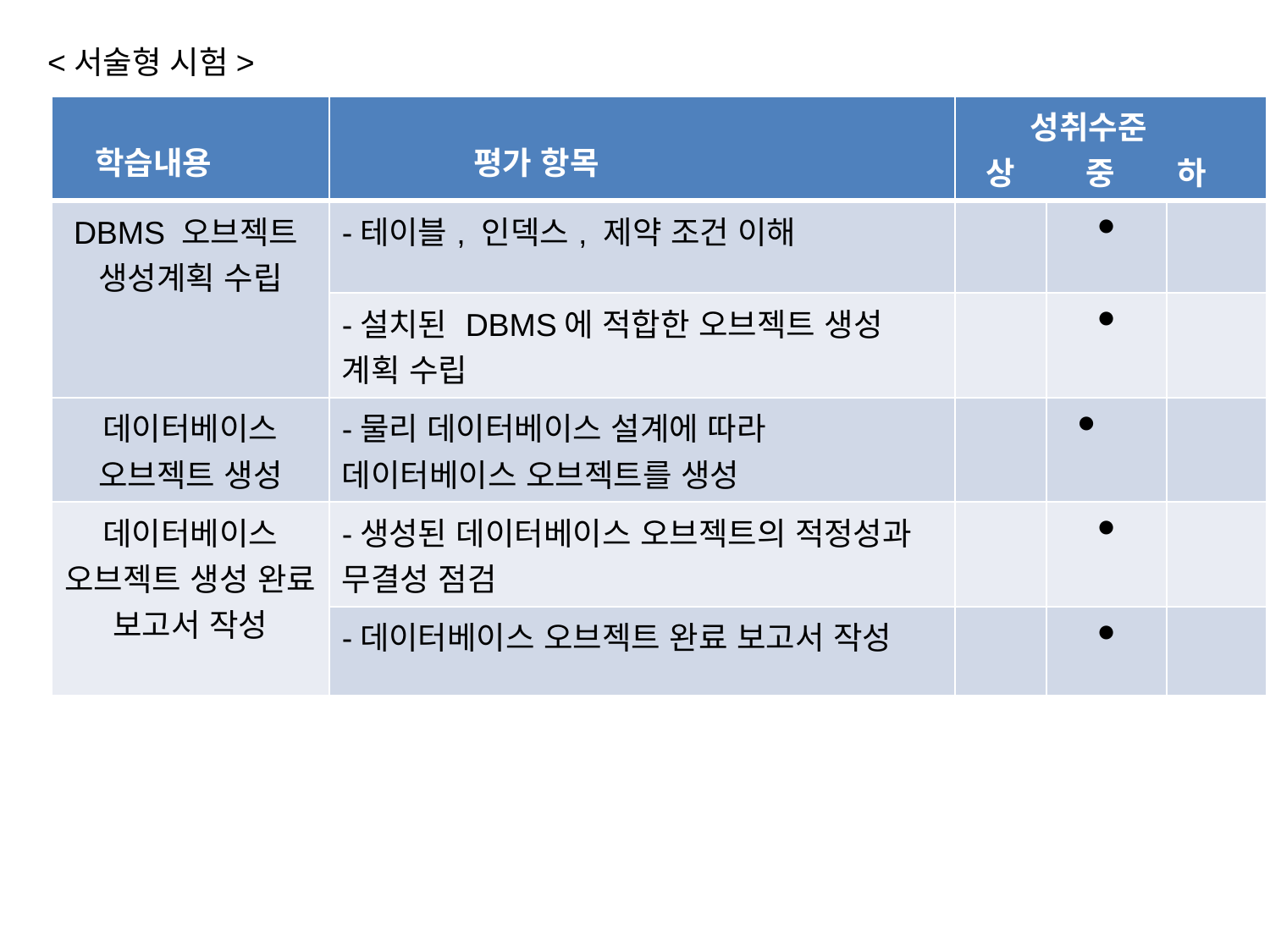

<서술형 시험>
| 학습내용 | 평가 항목 | 성취수준 상 중 하 |  |  |
| --- | --- | --- | --- | --- |
| DBMS 오브젝트 생성계획 수립 | -테이블, 인덱스, 제약 조건 이해 |  | ● |  |
|  | -설치된 DBMS에 적합한 오브젝트 생성 계획 수립 |  | ● |  |
| 데이터베이스 오브젝트 생성 | -물리 데이터베이스 설계에 따라 데이터베이스 오브젝트를 생성 |  | ● |  |
| 데이터베이스 오브젝트 생성 완료 보고서 작성 | -생성된 데이터베이스 오브젝트의 적정성과 무결성 점검 |  | ● |  |
|  | -데이터베이스 오브젝트 완료 보고서 작성 |  | ● |  |